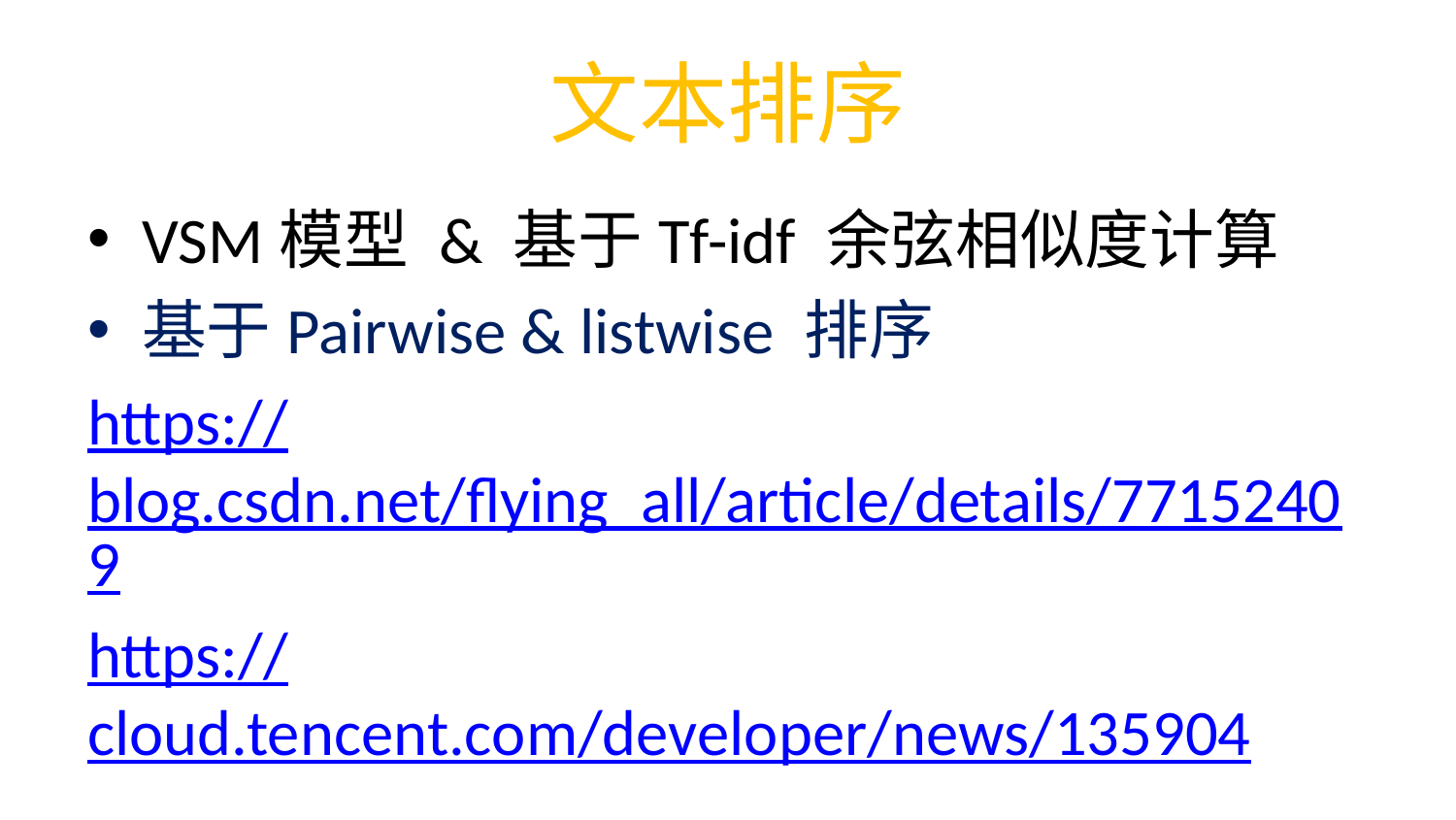

# 文本排序
VSM模型 & 基于Tf-idf 余弦相似度计算
基于Pairwise & listwise 排序
https://blog.csdn.net/flying_all/article/details/77152409
https://cloud.tencent.com/developer/news/135904